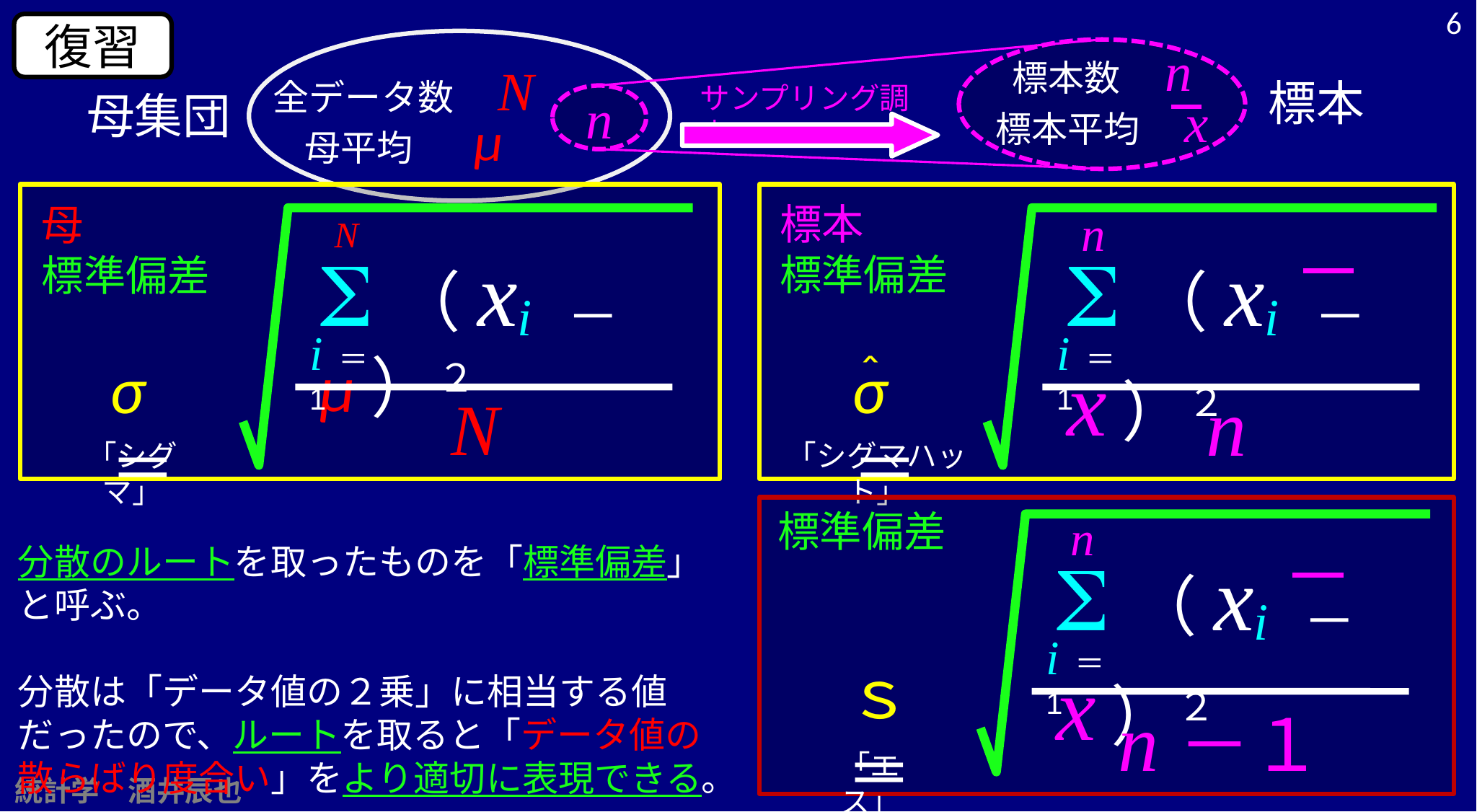

6
復習

標本数　n

全データ数　N
標本
サンプリング調査
母集団
標本平均　x
n
母平均　 μ

標本
標準偏差
母
標準偏差
n
Σ（ xi － x ）２
i ＝ 1
N
Σ（ xi － μ）２
i ＝ 1

σ ＝
σ ＝
＾
n
N

「シグマ」
「シグマハット」

標準偏差
n

分散のルートを取ったものを「標準偏差」と呼ぶ。

分散は「データ値の２乗」に相当する値だったので、ルートを取ると「データ値の散らばり度合い」をより適切に表現できる。
Σ（ xi － x ）２
i ＝ 1
ｓ ＝
n－１

「エス」
統計学　酒井辰也